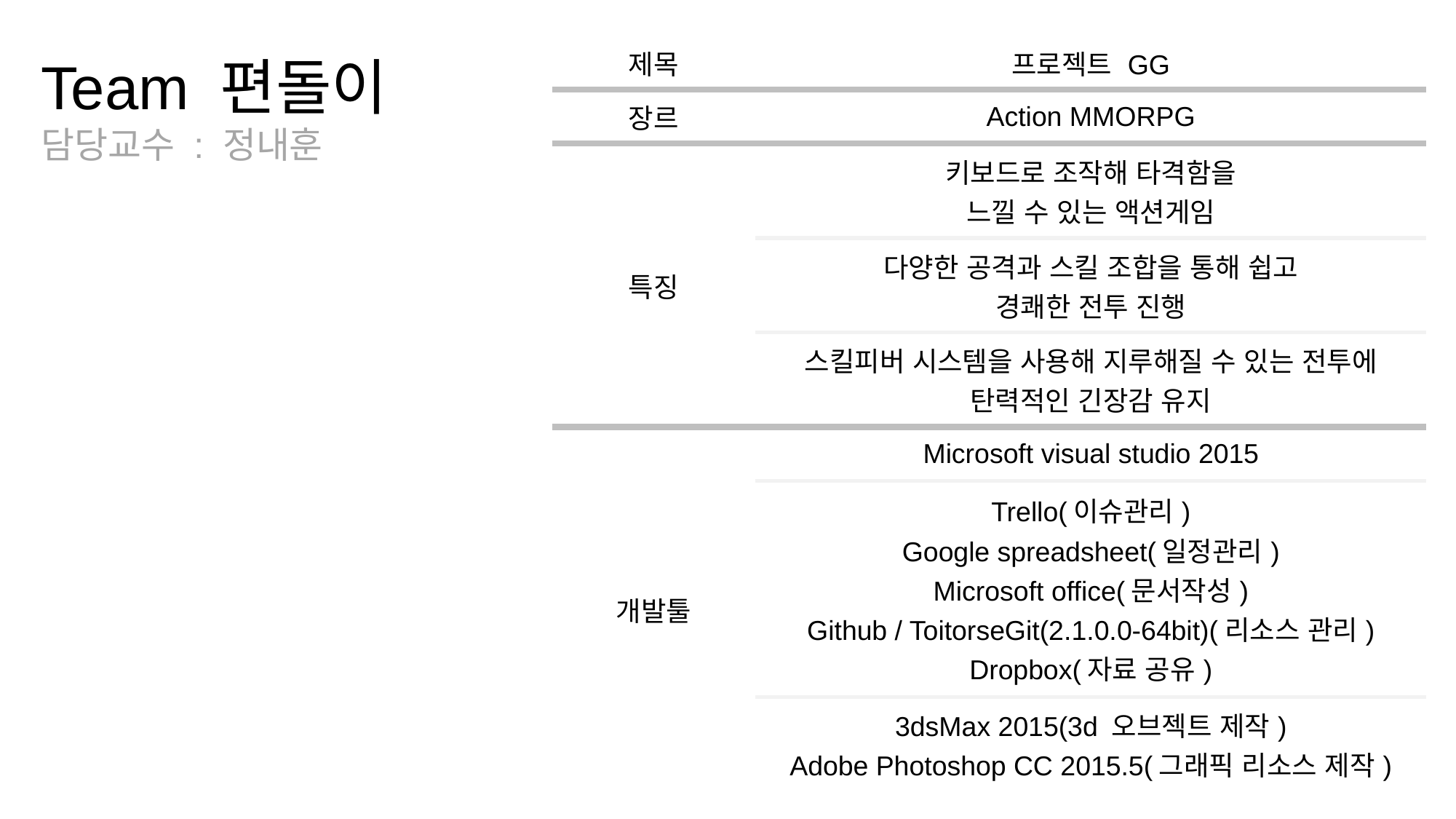

Team 편돌이
담당교수 : 정내훈
| 제목 | 프로젝트 GG |
| --- | --- |
| 장르 | Action MMORPG |
| 특징 | 키보드로 조작해 타격함을 느낄 수 있는 액션게임 |
|  | 다양한 공격과 스킬 조합을 통해 쉽고 경쾌한 전투 진행 |
|  | 스킬피버 시스템을 사용해 지루해질 수 있는 전투에 탄력적인 긴장감 유지 |
| 개발툴 | Microsoft visual studio 2015 |
|  | Trello(이슈관리) Google spreadsheet(일정관리) Microsoft office(문서작성) Github / ToitorseGit(2.1.0.0-64bit)(리소스 관리) Dropbox(자료 공유) |
|  | 3dsMax 2015(3d 오브젝트 제작) Adobe Photoshop CC 2015.5(그래픽 리소스 제작) |